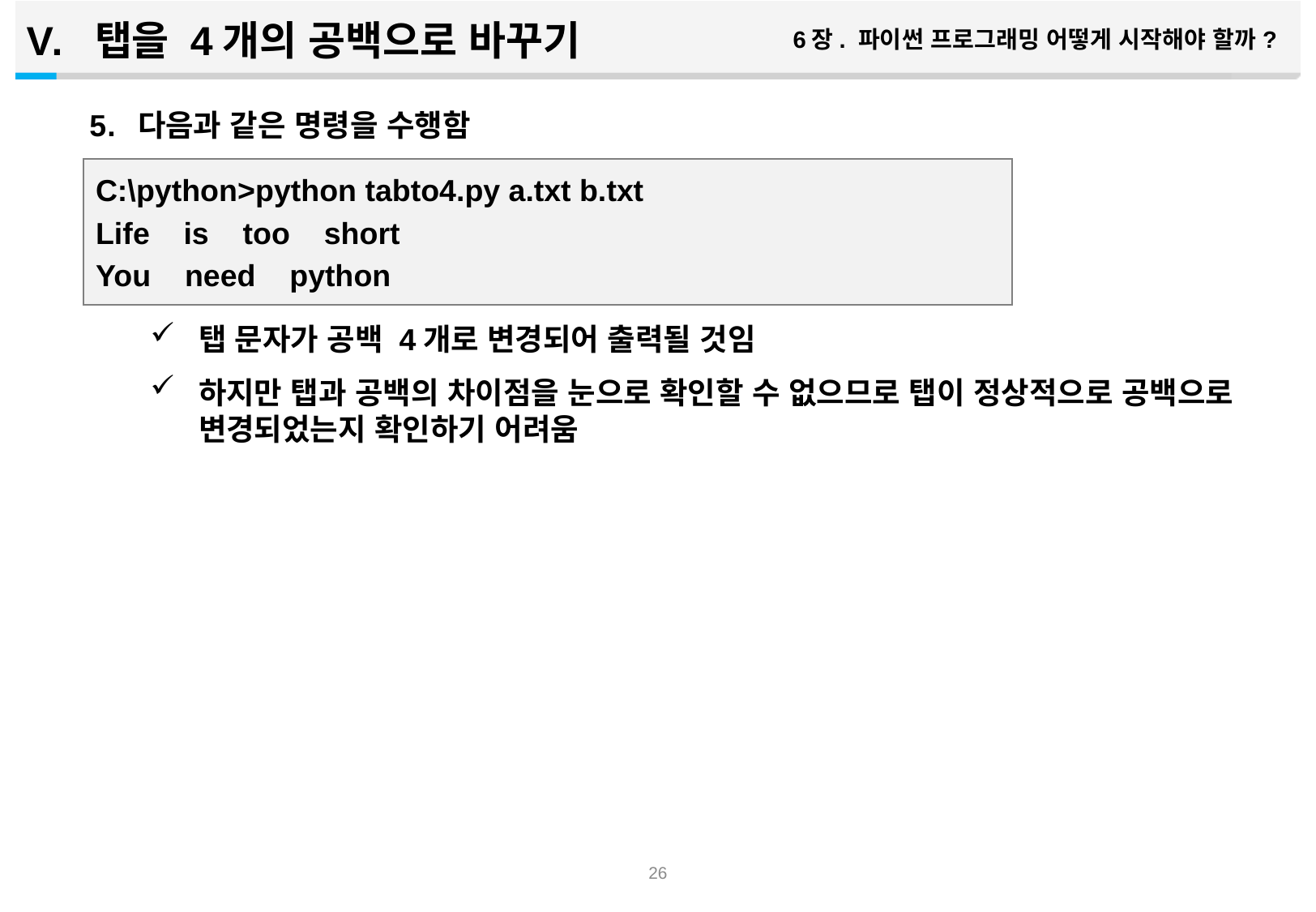

탭을 4개의 공백으로 바꾸기
6장. 파이썬 프로그래밍 어떻게 시작해야 할까?
다음과 같은 명령을 수행함

탭 문자가 공백 4개로 변경되어 출력될 것임
하지만 탭과 공백의 차이점을 눈으로 확인할 수 없으므로 탭이 정상적으로 공백으로 변경되었는지 확인하기 어려움

C:\python>python tabto4.py a.txt b.txt
Life    is    too    short
You    need    python
26